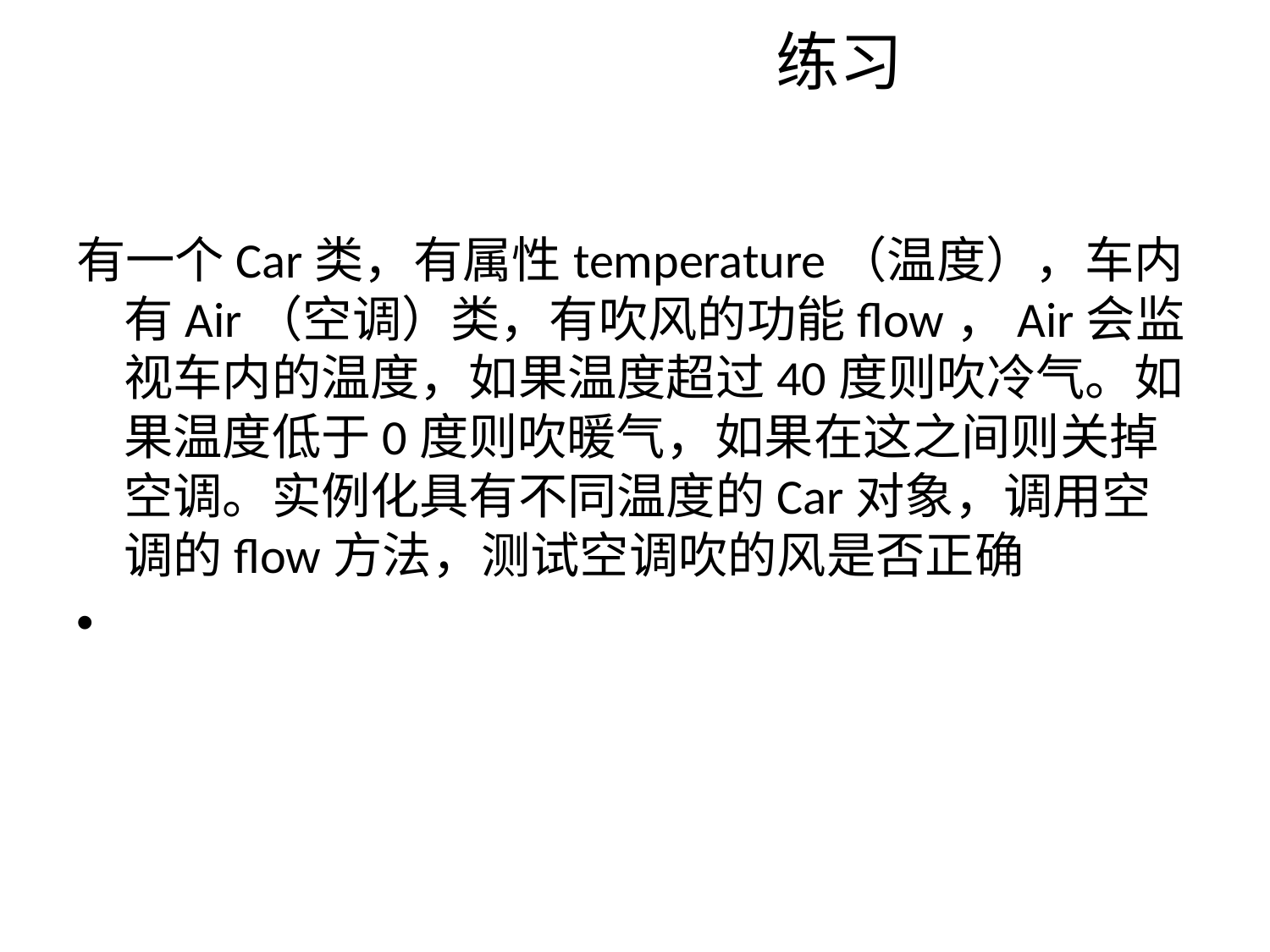

# 练习
有一个Car类，有属性temperature（温度），车内有Air（空调）类，有吹风的功能flow，Air会监视车内的温度，如果温度超过40度则吹冷气。如果温度低于0度则吹暖气，如果在这之间则关掉空调。实例化具有不同温度的Car对象，调用空调的flow方法，测试空调吹的风是否正确